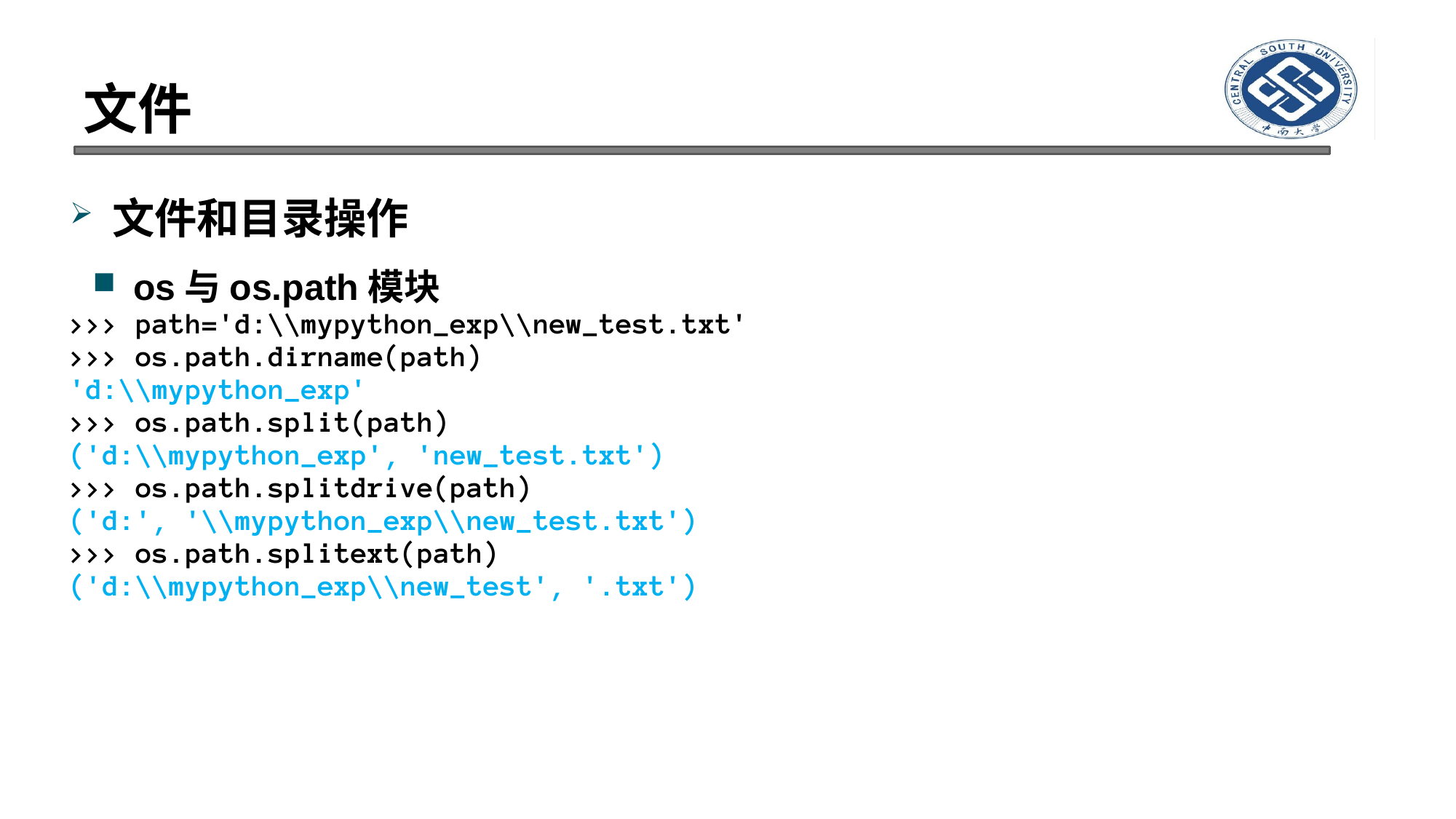

# 文件
文件和目录操作
os与os.path模块
>>> path='d:\\mypython_exp\\new_test.txt'
>>> os.path.dirname(path)
'd:\\mypython_exp'
>>> os.path.split(path)
('d:\\mypython_exp', 'new_test.txt')
>>> os.path.splitdrive(path)
('d:', '\\mypython_exp\\new_test.txt')
>>> os.path.splitext(path)
('d:\\mypython_exp\\new_test', '.txt')